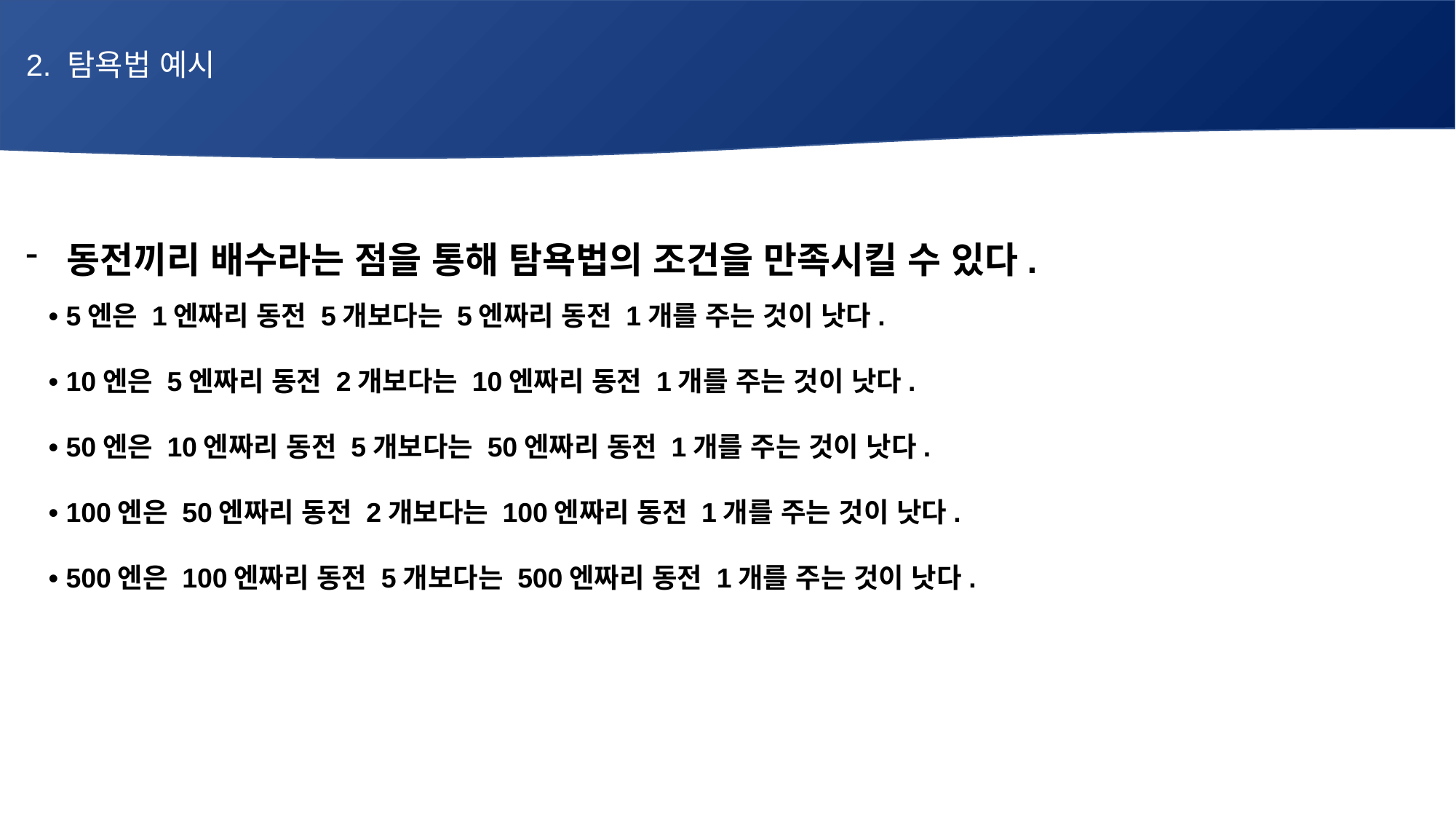

2. 탐욕법 예시
# 매주 1 과제 LV2
동전끼리 배수라는 점을 통해 탐욕법의 조건을 만족시킬 수 있다.

   • 5엔은 1엔짜리 동전 5개보다는 5엔짜리 동전 1개를 주는 것이 낫다.

   • 10엔은 5엔짜리 동전 2개보다는 10엔짜리 동전 1개를 주는 것이 낫다.

   • 50엔은 10엔짜리 동전 5개보다는 50엔짜리 동전 1개를 주는 것이 낫다.

   • 100엔은 50엔짜리 동전 2개보다는 100엔짜리 동전 1개를 주는 것이 낫다.

   • 500엔은 100엔짜리 동전 5개보다는 500엔짜리 동전 1개를 주는 것이 낫다.